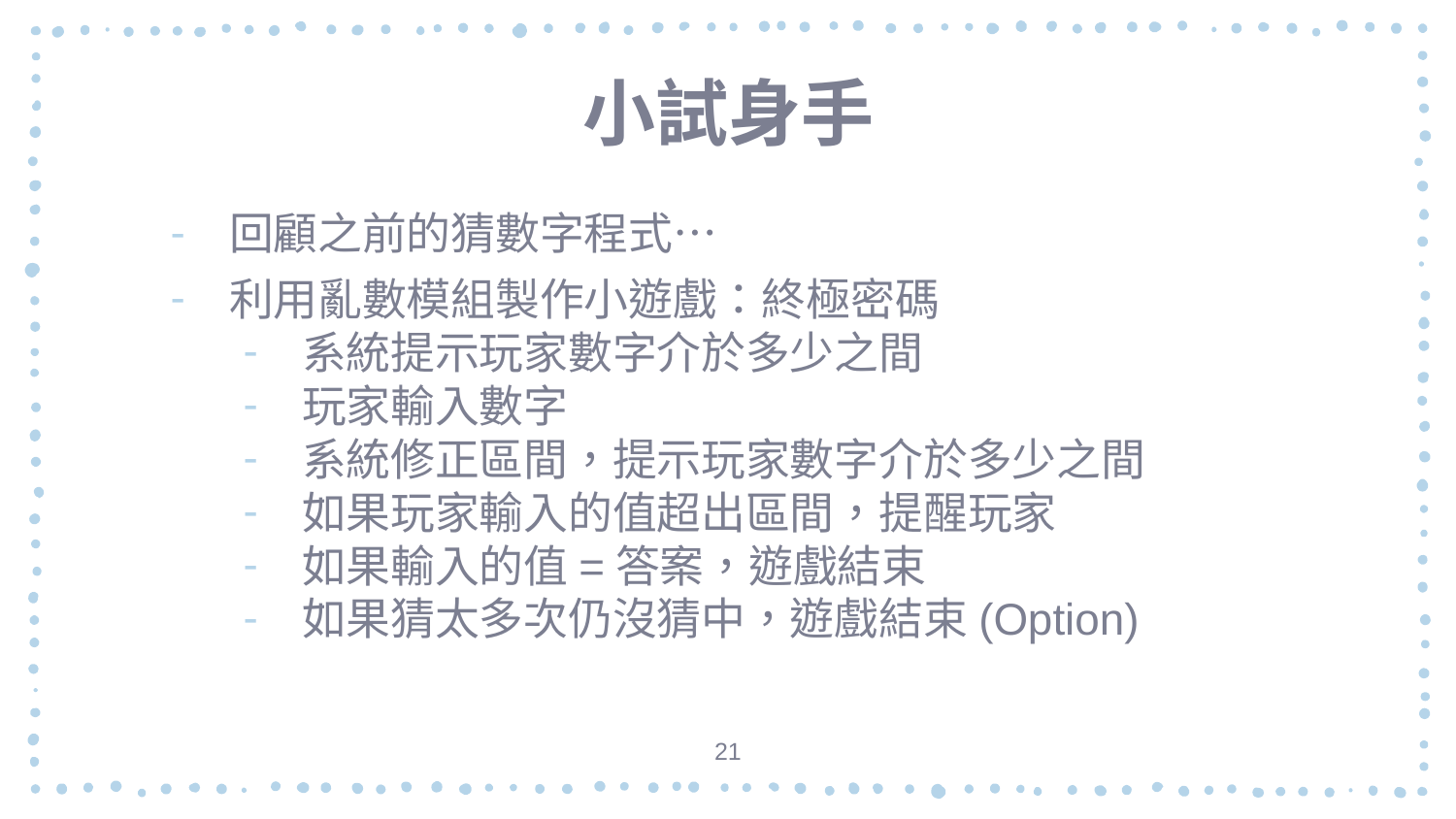

# 小試身手
回顧之前的猜數字程式…
利用亂數模組製作小遊戲：終極密碼
系統提示玩家數字介於多少之間
玩家輸入數字
系統修正區間，提示玩家數字介於多少之間
如果玩家輸入的值超出區間，提醒玩家
如果輸入的值=答案，遊戲結束
如果猜太多次仍沒猜中，遊戲結束(Option)
21